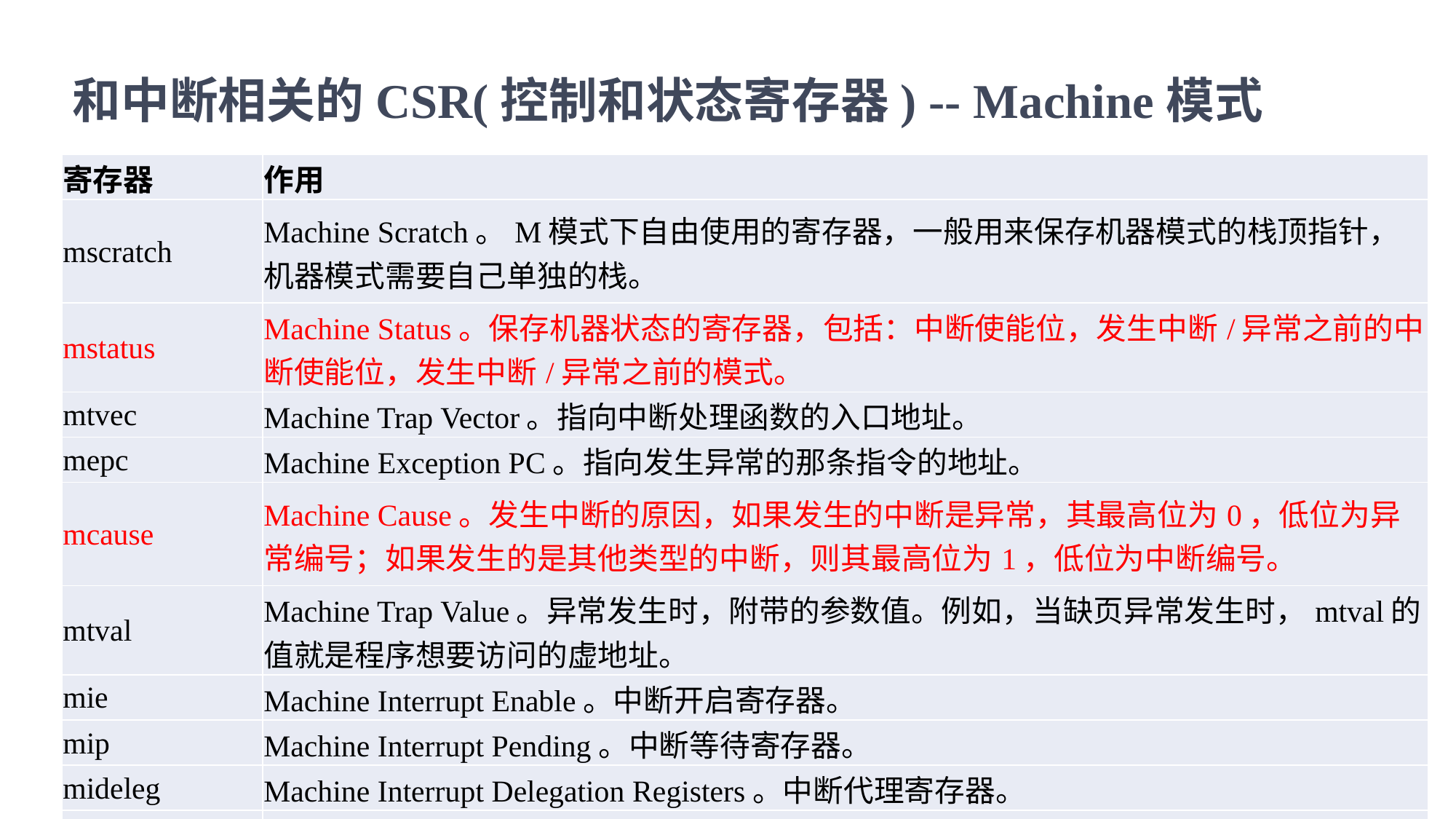

# 和中断相关的CSR(控制和状态寄存器) -- Machine模式
| 寄存器 | 作用 |
| --- | --- |
| mscratch | Machine Scratch。M模式下自由使用的寄存器，一般用来保存机器模式的栈顶指针，机器模式需要自己单独的栈。 |
| mstatus | Machine Status。保存机器状态的寄存器，包括：中断使能位，发生中断/异常之前的中断使能位，发生中断/异常之前的模式。 |
| mtvec | Machine Trap Vector。指向中断处理函数的入口地址。 |
| mepc | Machine Exception PC。指向发生异常的那条指令的地址。 |
| mcause | Machine Cause。发生中断的原因，如果发生的中断是异常，其最高位为0，低位为异常编号；如果发生的是其他类型的中断，则其最高位为1，低位为中断编号。 |
| mtval | Machine Trap Value。异常发生时，附带的参数值。例如，当缺页异常发生时，mtval的值就是程序想要访问的虚地址。 |
| mie | Machine Interrupt Enable。中断开启寄存器。 |
| mip | Machine Interrupt Pending。中断等待寄存器。 |
| mideleg | Machine Interrupt Delegation Registers。中断代理寄存器。 |
| medeleg | Machine Exception Delegation Registers。异常代理寄存器。 |